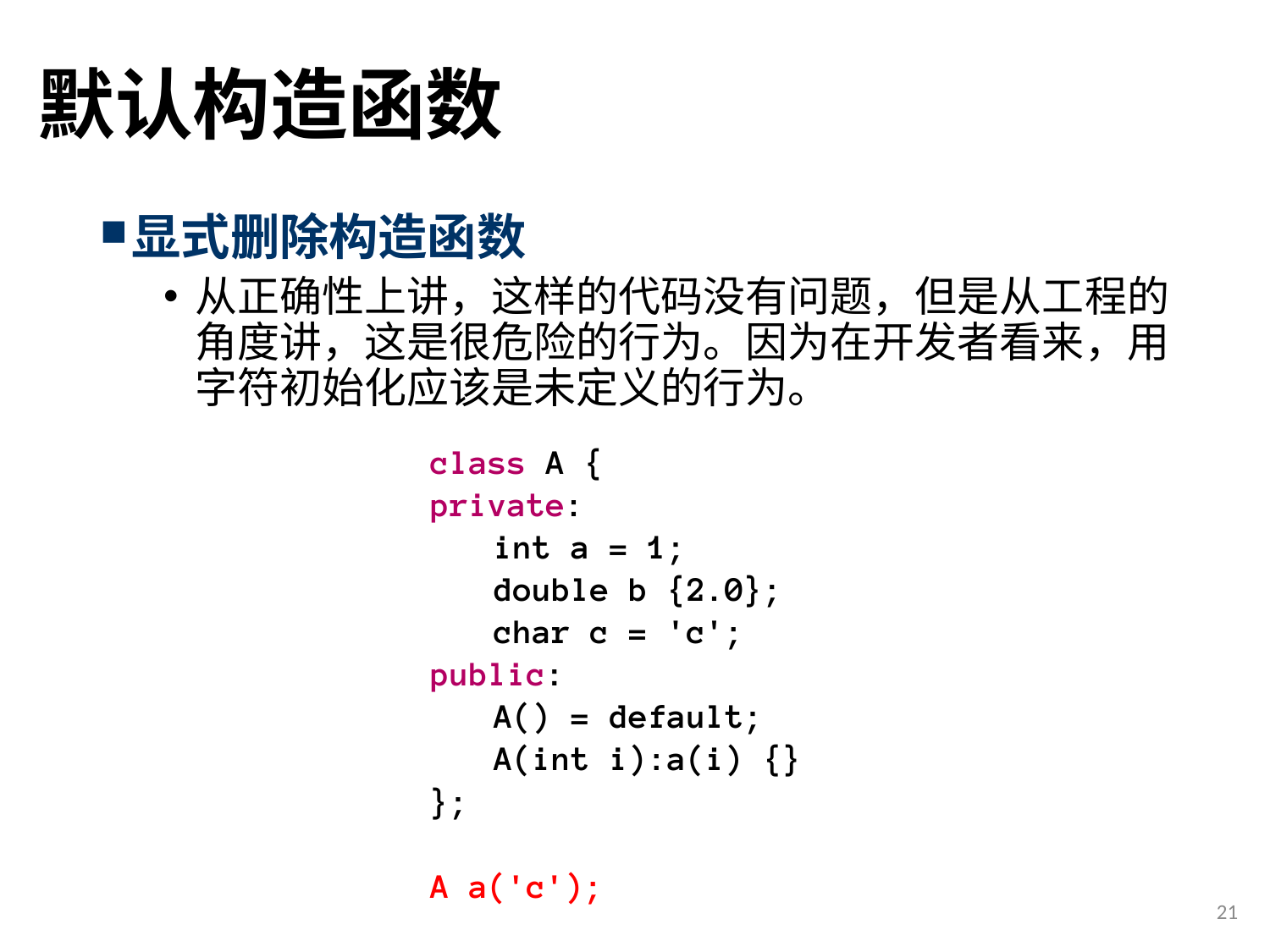

# 默认构造函数
显式删除构造函数
从正确性上讲，这样的代码没有问题，但是从工程的角度讲，这是很危险的行为。因为在开发者看来，用字符初始化应该是未定义的行为。
class A {
private:
int a = 1;
double b {2.0};
char c = 'c';
public:
A() = default;
A(int i):a(i) {}
};

A a('c');
21